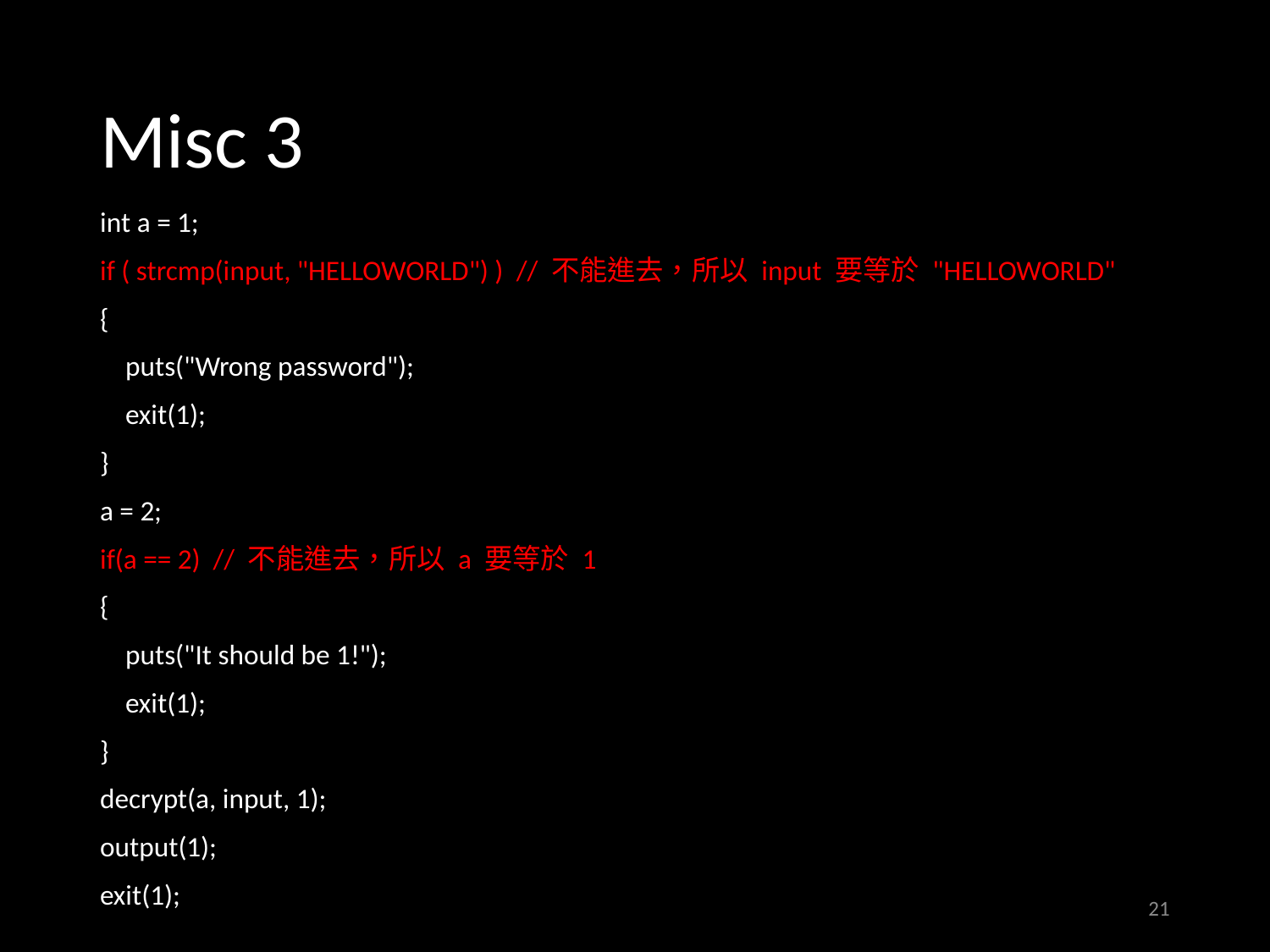

# Misc 3
int a = 1;
if ( strcmp(input, "HELLOWORLD") )  // 不能進去，所以 input 要等於 "HELLOWORLD"
{
    puts("Wrong password");
    exit(1);
}
a = 2;
if(a == 2)  // 不能進去，所以 a 要等於 1
{
    puts("It should be 1!");
    exit(1);
}
decrypt(a, input, 1);
output(1);
exit(1);
21